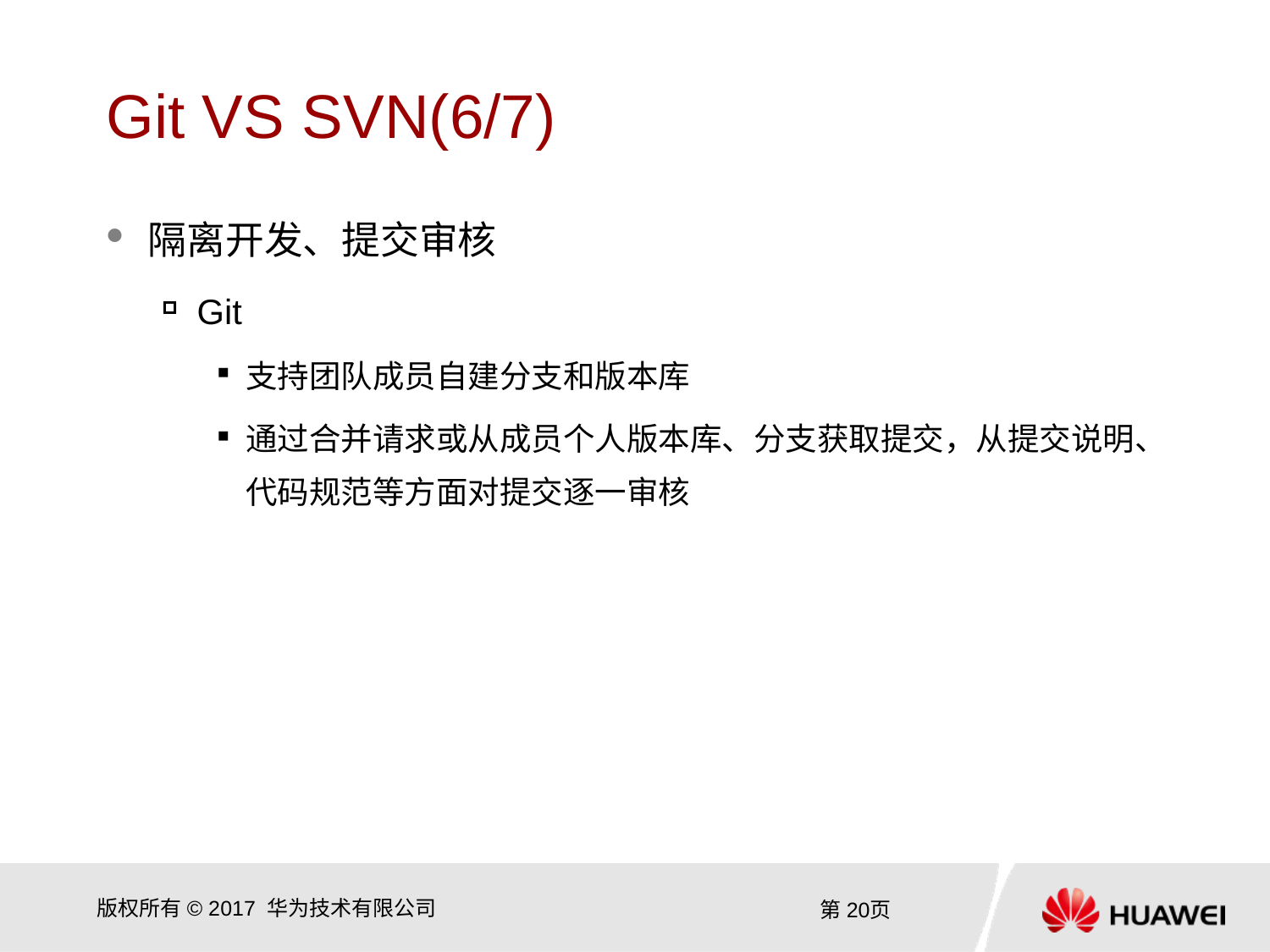

# Git VS SVN(6/7)
隔离开发、提交审核
Git
支持团队成员自建分支和版本库
通过合并请求或从成员个人版本库、分支获取提交，从提交说明、代码规范等方面对提交逐一审核